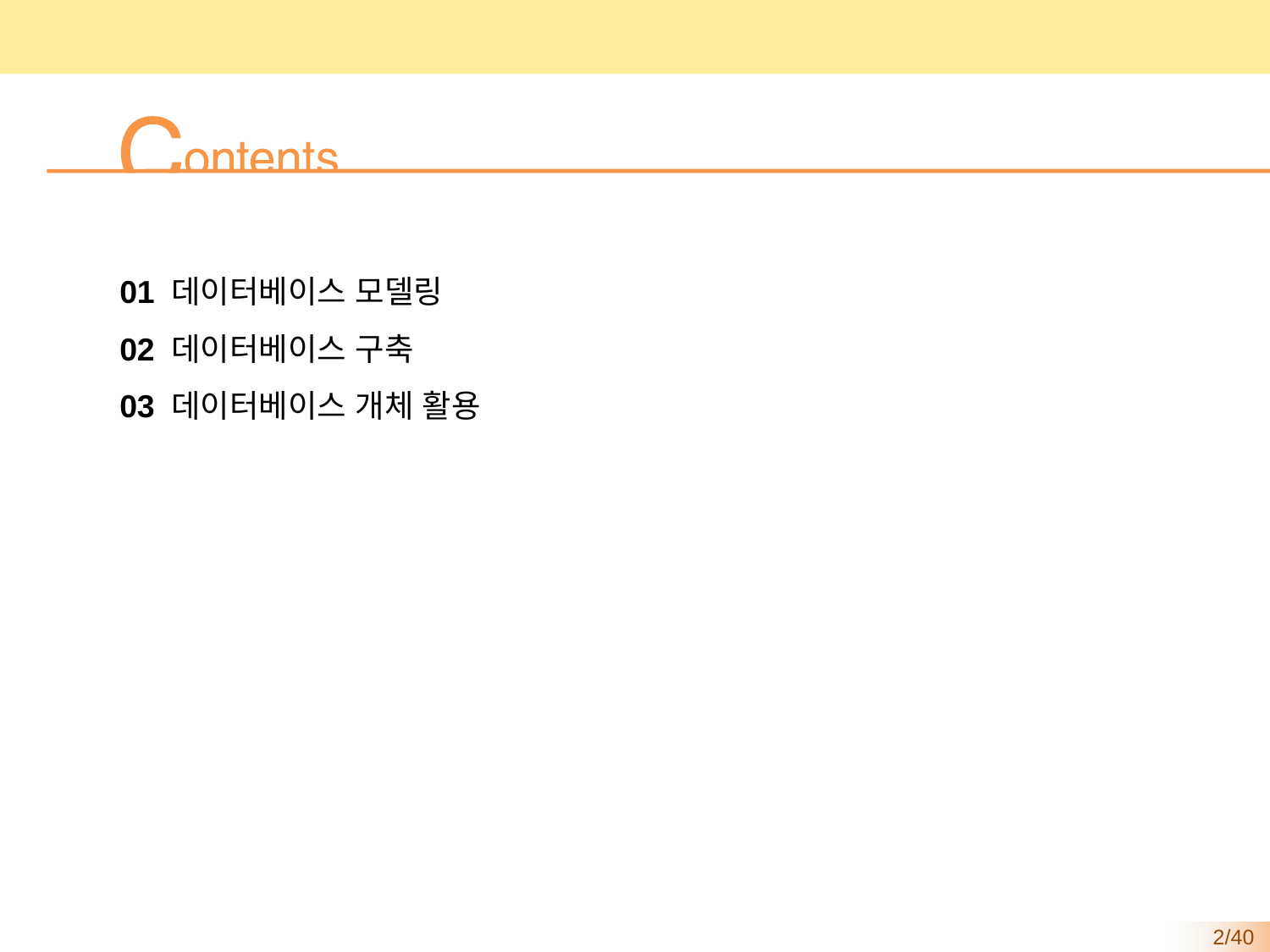

01 데이터베이스 모델링
02 데이터베이스 구축
03 데이터베이스 개체 활용